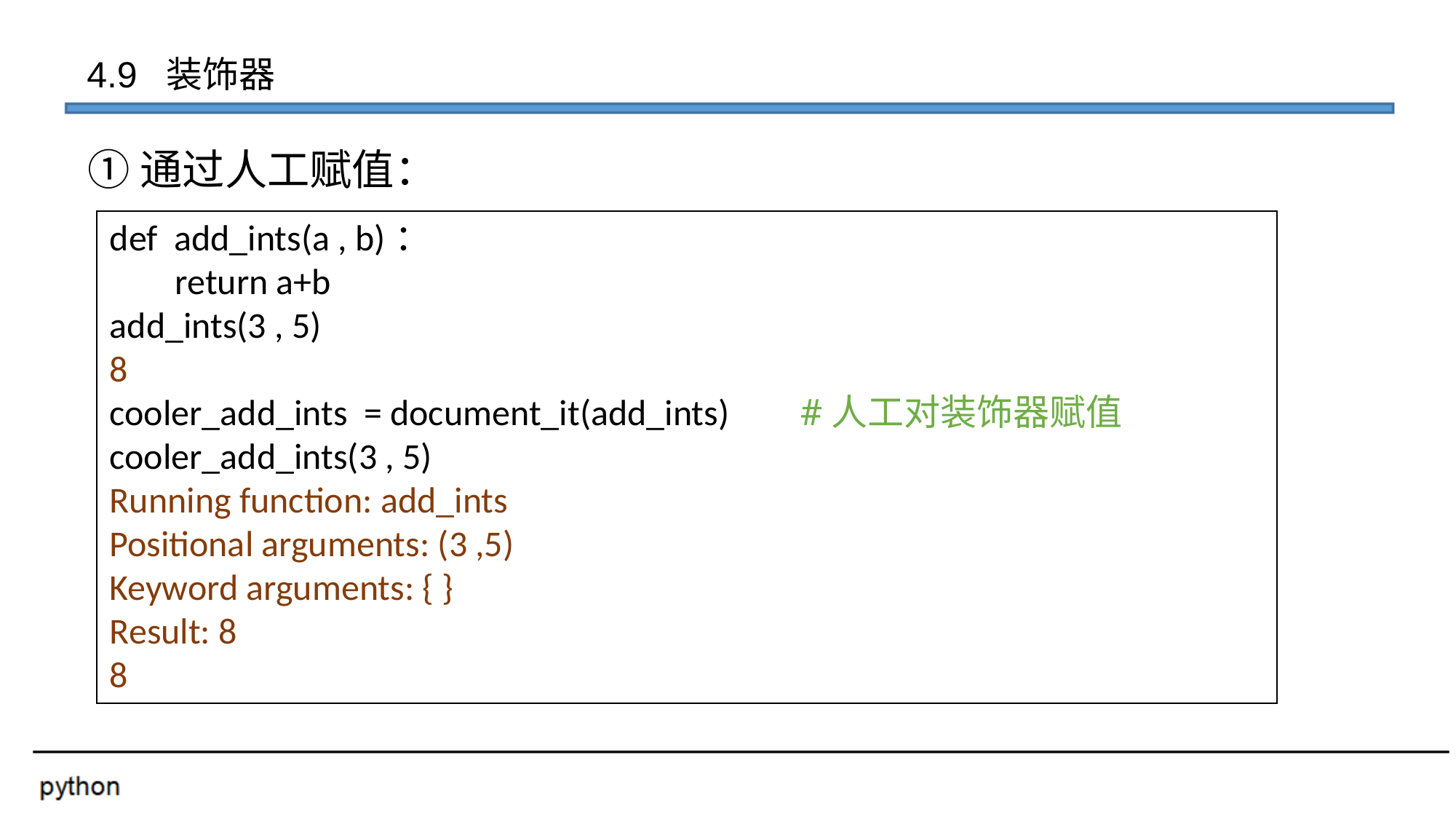

4.9  装饰器
①通过人工赋值：
def  add_ints(a , b)：
        return a+b
add_ints(3 , 5)
8
cooler_add_ints  = document_it(add_ints)       #人工对装饰器赋值
cooler_add_ints(3 , 5)
Running function: add_ints
Positional arguments: (3 ,5)
Keyword arguments: { }
Result: 8
8

54